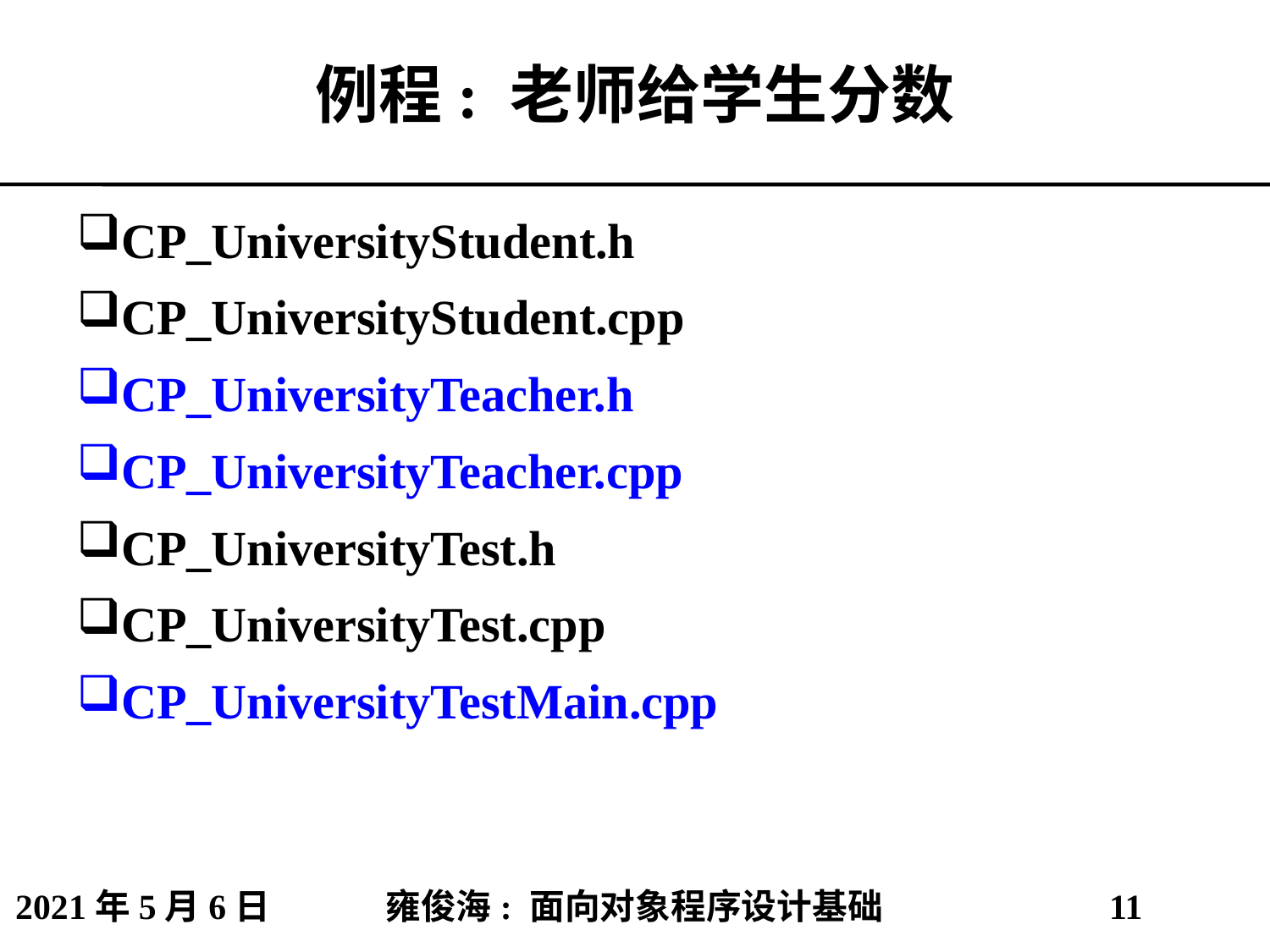

# 例程: 老师给学生分数

CP_UniversityStudent.h
CP_UniversityStudent.cpp
CP_UniversityTeacher.h
CP_UniversityTeacher.cpp
CP_UniversityTest.h
CP_UniversityTest.cpp
CP_UniversityTestMain.cpp
2021年5月6日
雍俊海: 面向对象程序设计基础
11